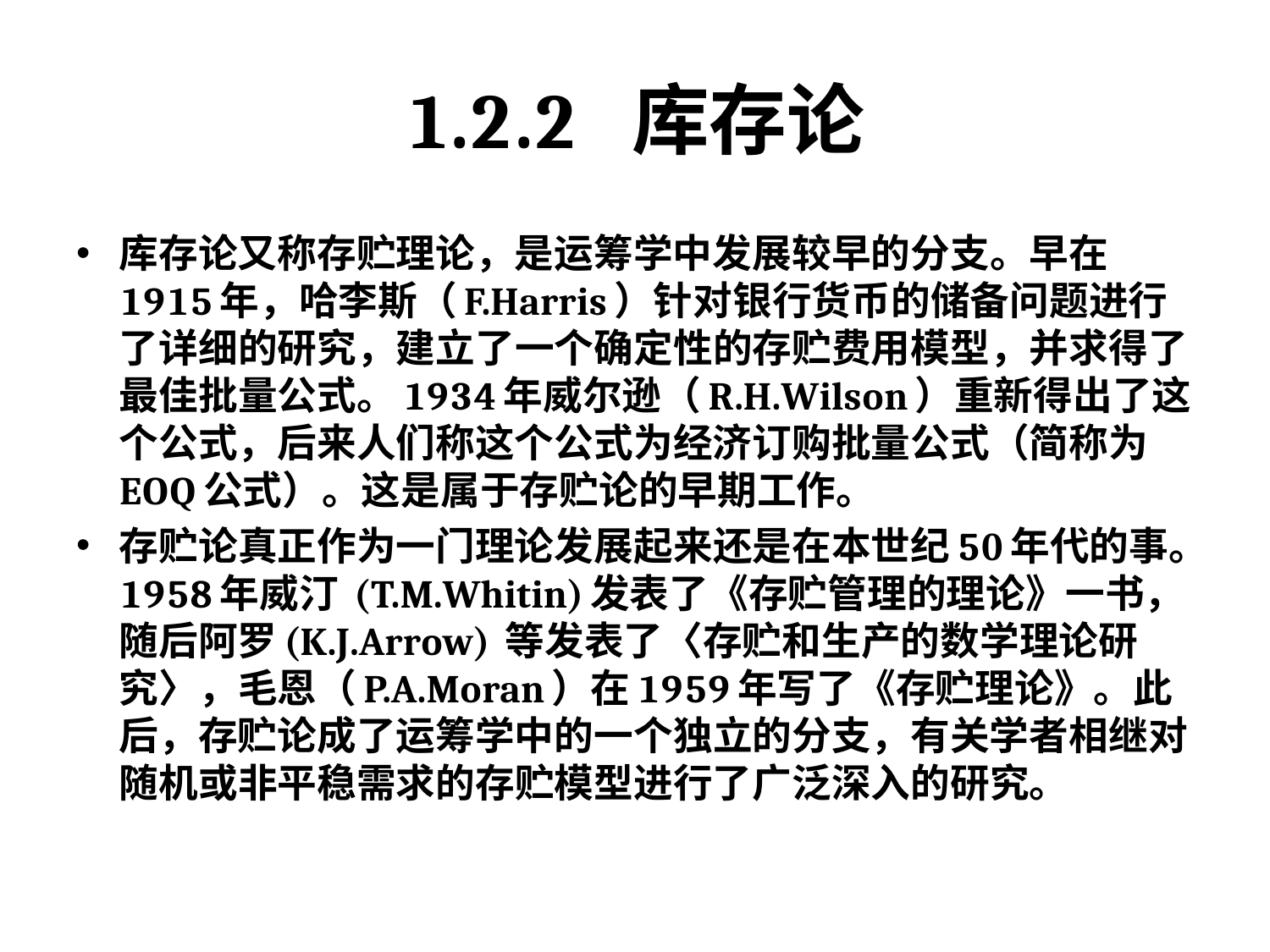

# 1.2.2  库存论
库存论又称存贮理论，是运筹学中发展较早的分支。早在1915年，哈李斯（F.Harris）针对银行货币的储备问题进行了详细的研究，建立了一个确定性的存贮费用模型，并求得了最佳批量公式。1934年威尔逊（R.H.Wilson）重新得出了这个公式，后来人们称这个公式为经济订购批量公式（简称为EOQ公式）。这是属于存贮论的早期工作。
存贮论真正作为一门理论发展起来还是在本世纪50年代的事。1958年威汀 (T.M.Whitin)发表了《存贮管理的理论》一书，随后阿罗(K.J.Arrow) 等发表了〈存贮和生产的数学理论研究〉，毛恩（P.A.Moran）在1959年写了《存贮理论》。此后，存贮论成了运筹学中的一个独立的分支，有关学者相继对随机或非平稳需求的存贮模型进行了广泛深入的研究。